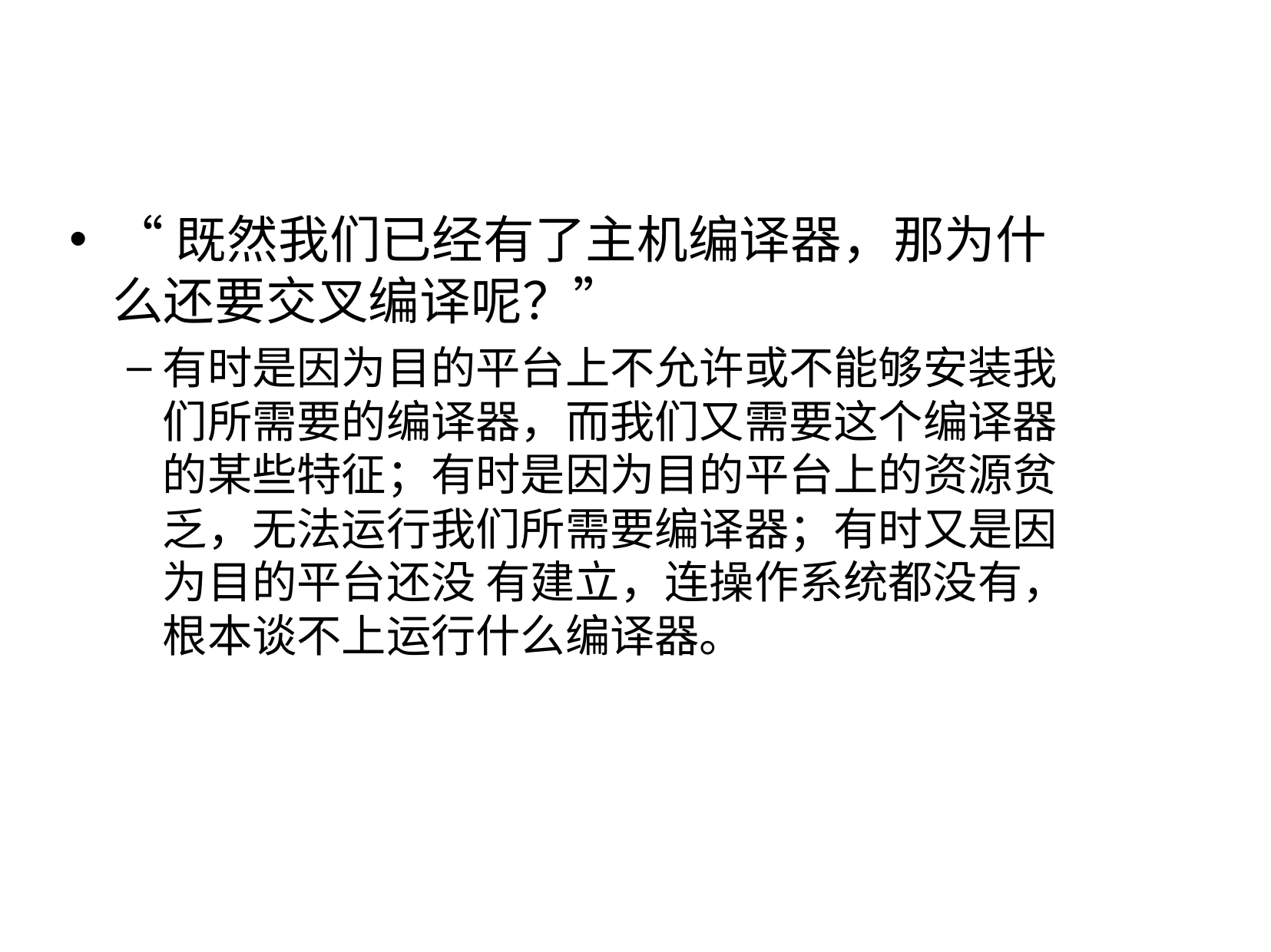

#
“既然我们已经有了主机编译器，那为什么还要交叉编译呢？”
有时是因为目的平台上不允许或不能够安装我们所需要的编译器，而我们又需要这个编译器 的某些特征；有时是因为目的平台上的资源贫乏，无法运行我们所需要编译器；有时又是因为目的平台还没 有建立，连操作系统都没有，根本谈不上运行什么编译器。